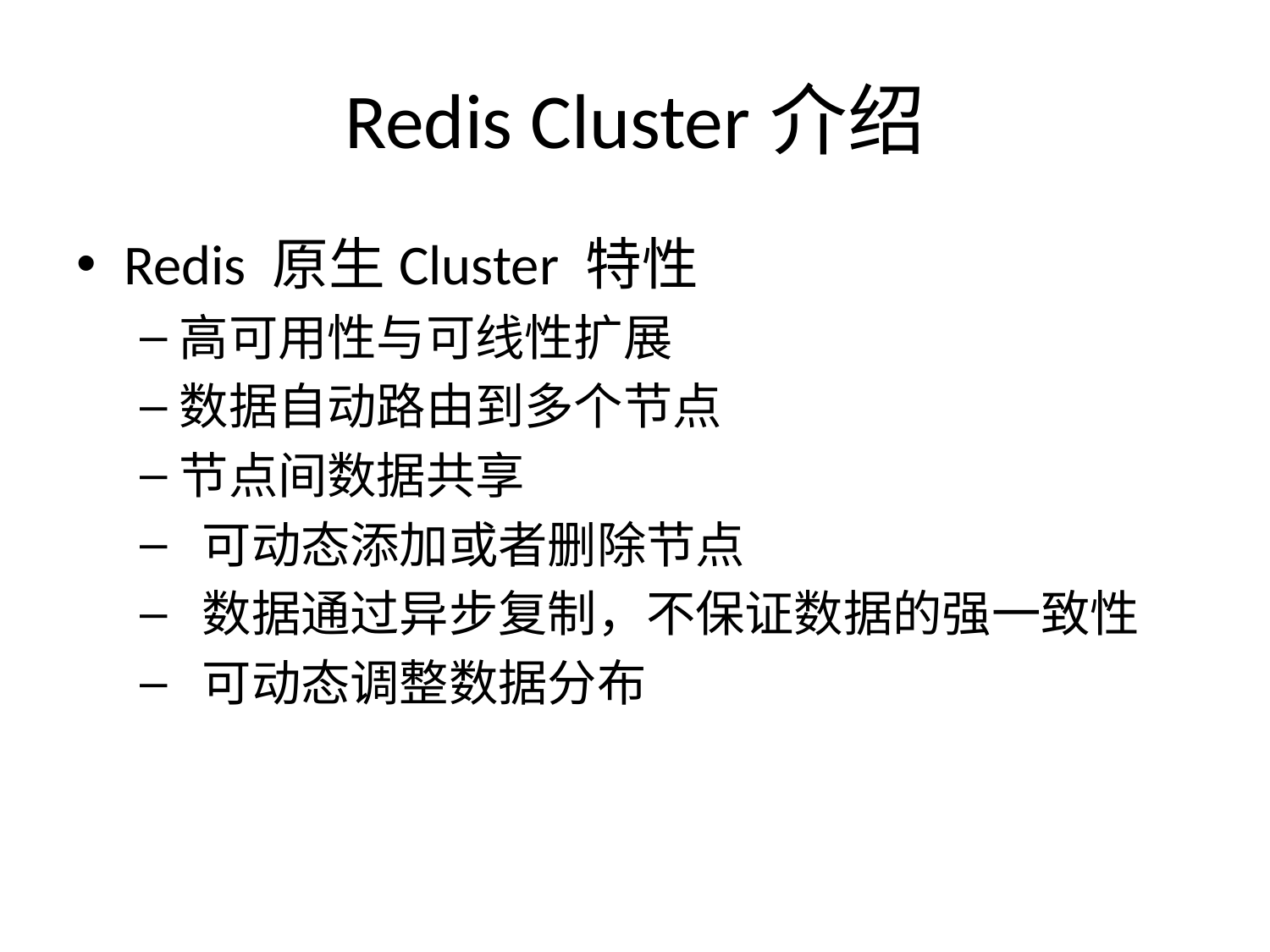

# Redis Cluster介绍
Redis 原生Cluster 特性
高可用性与可线性扩展
数据自动路由到多个节点
节点间数据共享
 可动态添加或者删除节点
 数据通过异步复制，不保证数据的强一致性
 可动态调整数据分布